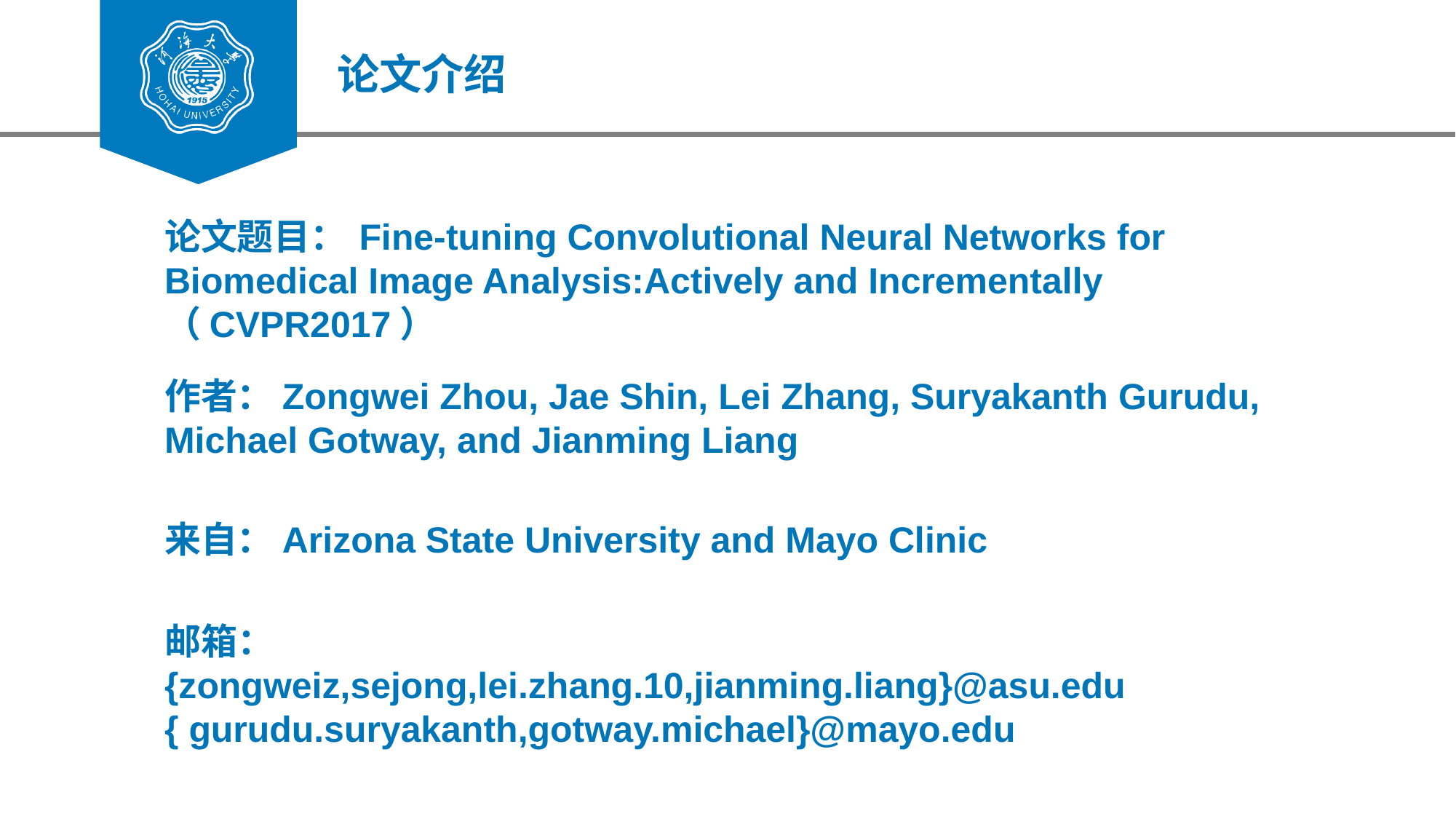

论文介绍
论文题目： Fine-tuning Convolutional Neural Networks for Biomedical Image Analysis:Actively and Incrementally （CVPR2017）
作者：Zongwei Zhou, Jae Shin, Lei Zhang, Suryakanth Gurudu, Michael Gotway, and Jianming Liang
来自：Arizona State University and Mayo Clinic
邮箱：{zongweiz,sejong,lei.zhang.10,jianming.liang}@asu.edu
{ gurudu.suryakanth,gotway.michael}@mayo.edu